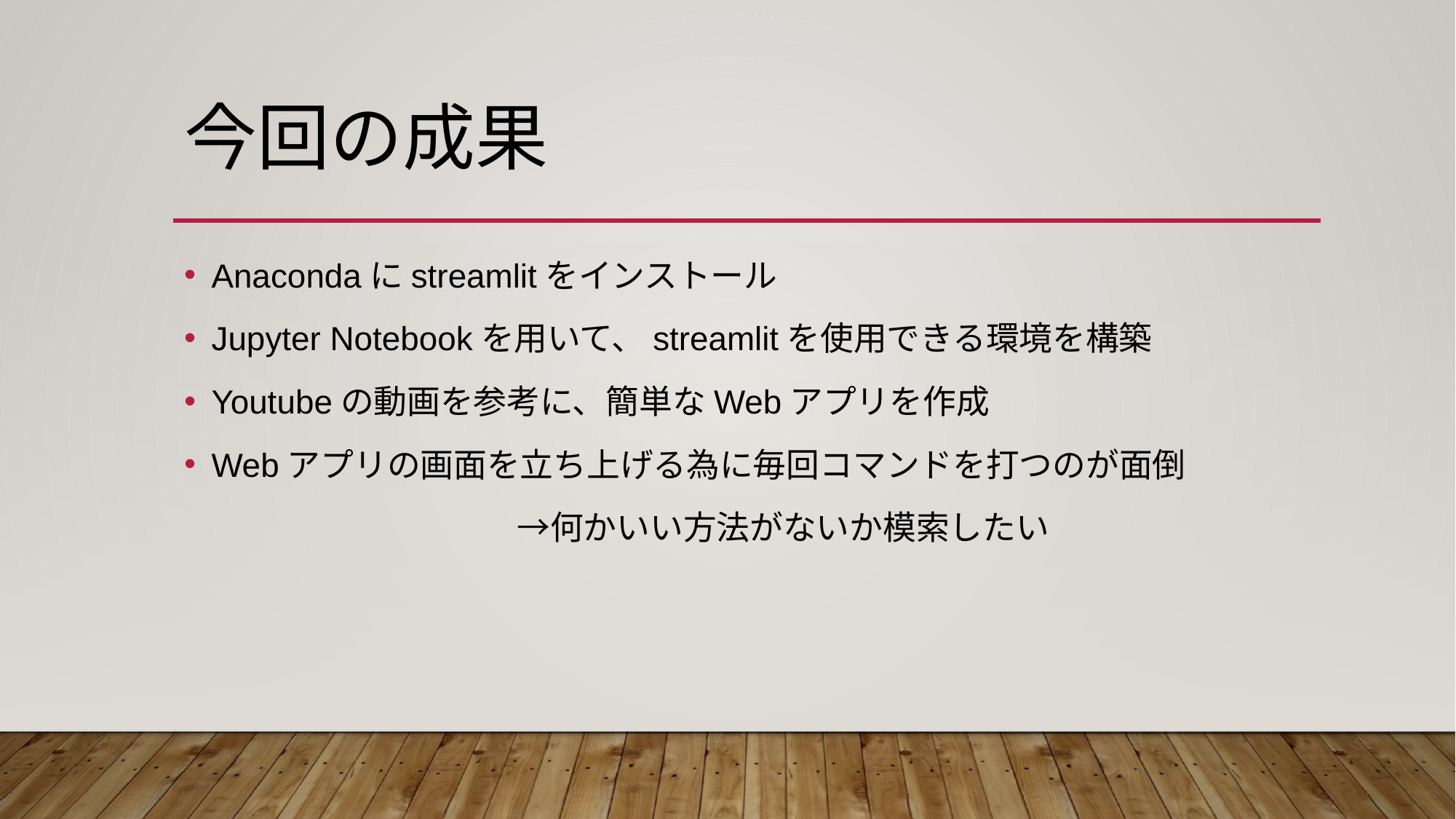

# 今回の成果
Anacondaにstreamlitをインストール
Jupyter Notebookを用いて、streamlitを使用できる環境を構築
Youtubeの動画を参考に、簡単なWebアプリを作成
Webアプリの画面を立ち上げる為に毎回コマンドを打つのが面倒
　　　　　　　　　　→何かいい方法がないか模索したい